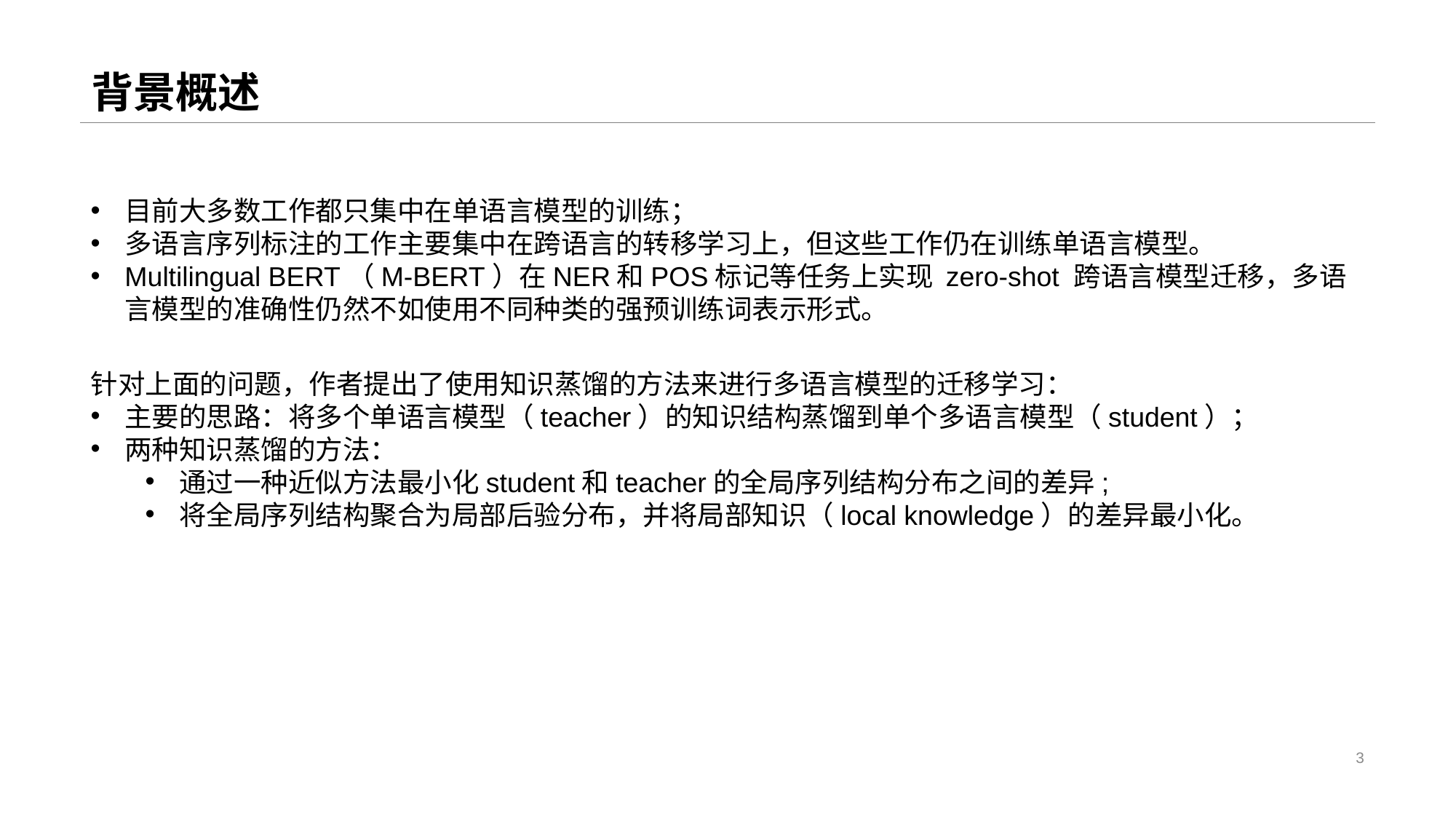

# 背景概述
目前大多数工作都只集中在单语言模型的训练；
多语言序列标注的工作主要集中在跨语言的转移学习上，但这些工作仍在训练单语言模型。
Multilingual BERT（M-BERT）在NER和POS标记等任务上实现 zero-shot 跨语言模型迁移，多语言模型的准确性仍然不如使用不同种类的强预训练词表示形式。
针对上面的问题，作者提出了使用知识蒸馏的方法来进行多语言模型的迁移学习：
主要的思路：将多个单语言模型（teacher）的知识结构蒸馏到单个多语言模型（student）；
两种知识蒸馏的方法：
通过一种近似方法最小化student和teacher的全局序列结构分布之间的差异;
将全局序列结构聚合为局部后验分布，并将局部知识（local knowledge）的差异最小化。
3